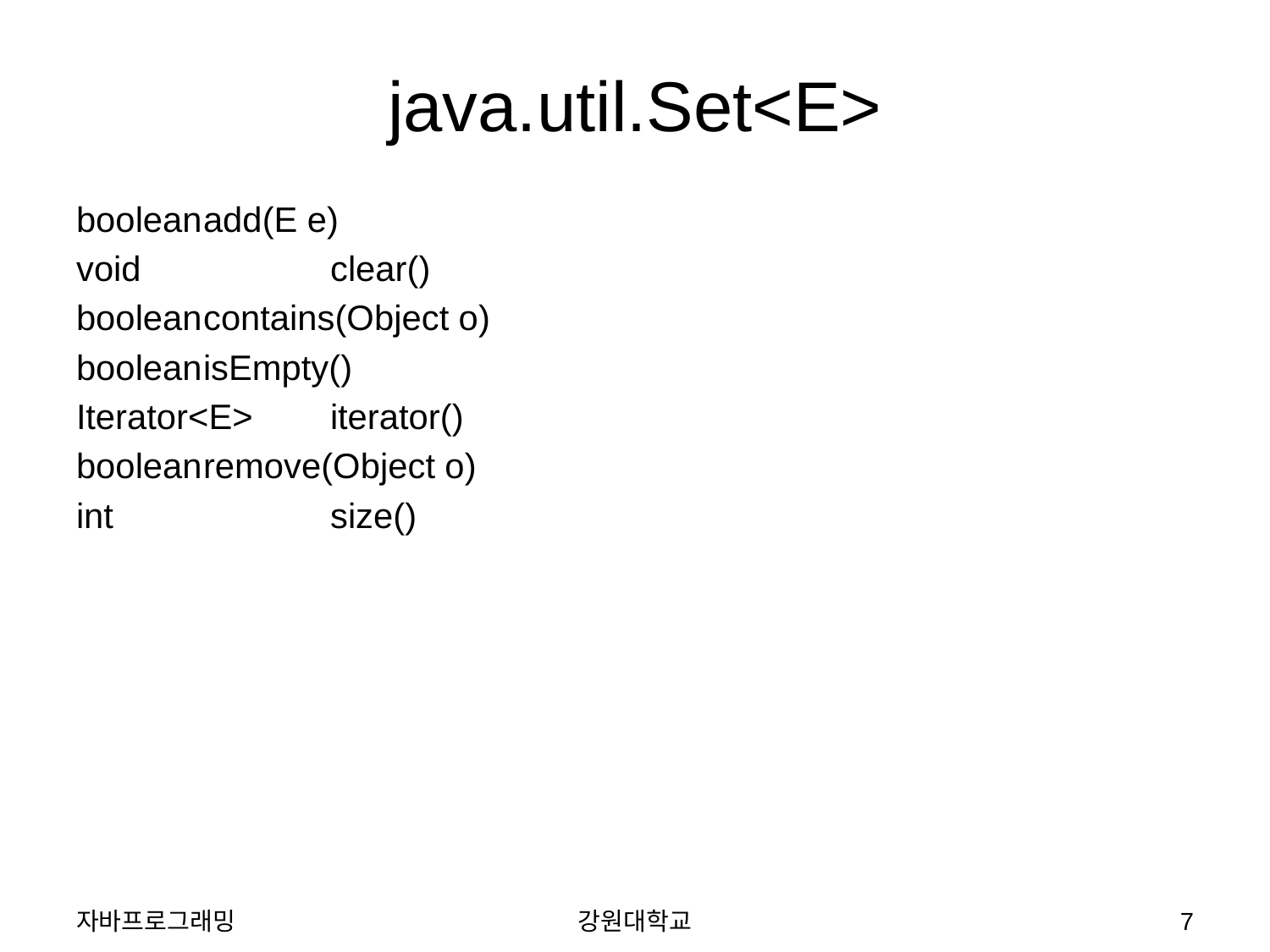

# java.util.Set<E>
boolean	add(E e)
void		clear()
boolean	contains(Object o)
boolean	isEmpty()
Iterator<E>	iterator()
boolean	remove(Object o)
int		size()
자바프로그래밍
강원대학교
7